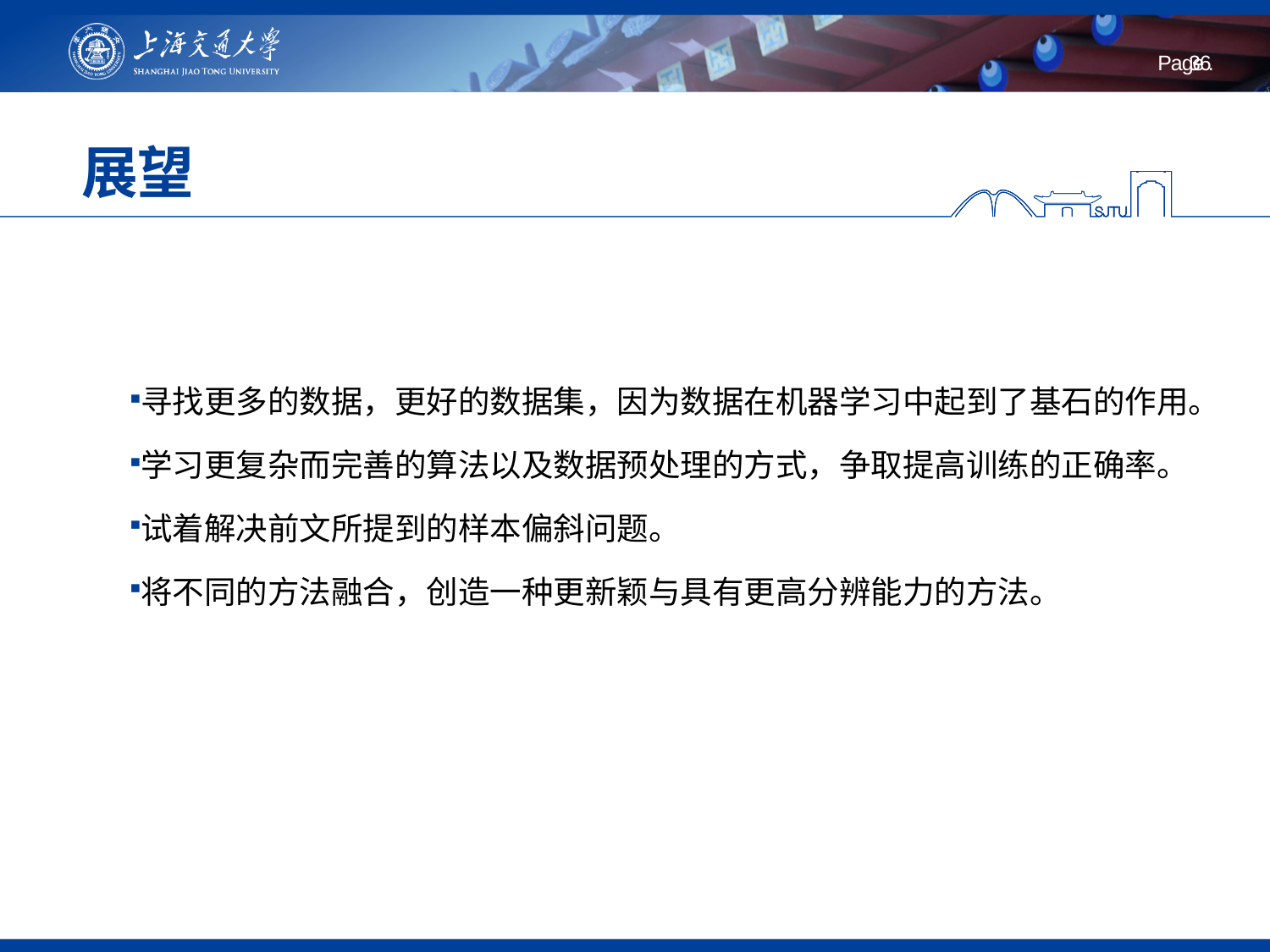

# 展望
寻找更多的数据，更好的数据集，因为数据在机器学习中起到了基石的作用。
学习更复杂而完善的算法以及数据预处理的方式，争取提高训练的正确率。
试着解决前文所提到的样本偏斜问题。
将不同的方法融合，创造一种更新颖与具有更高分辨能力的方法。